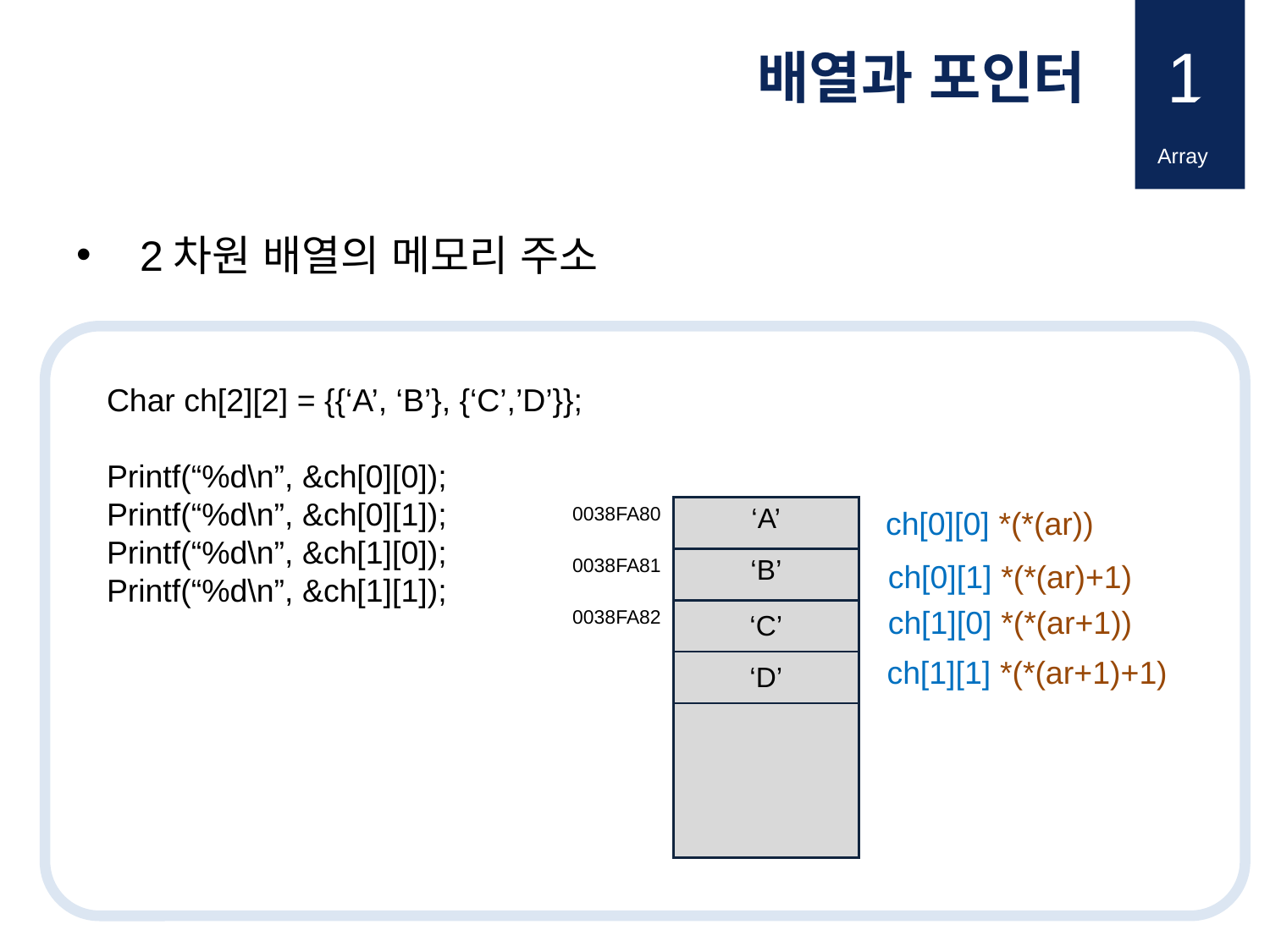

1

배열과 포인터
Array
2차원 배열의 메모리 주소

Char ch[2][2] = {{‘A’, ‘B’}, {‘C’,’D’}};

Printf(“%d\n”, &ch[0][0]);
Printf(“%d\n”, &ch[0][1]);
Printf(“%d\n”, &ch[1][0]);
Printf(“%d\n”, &ch[1][1]);

|  |  |
| --- | --- |
| 0038FA80 | ‘A’ |
| 0038FA81 | ‘B’ |
| 0038FA82 | ‘C’ |
|  | ‘D’ |
|  |  |
|  |  |
|  |  |
     ch[0][0] *(*(ar))

     ch[0][1] *(*(ar)+1)

     ch[1][0] *(*(ar+1))

     ch[1][1] *(*(ar+1)+1)